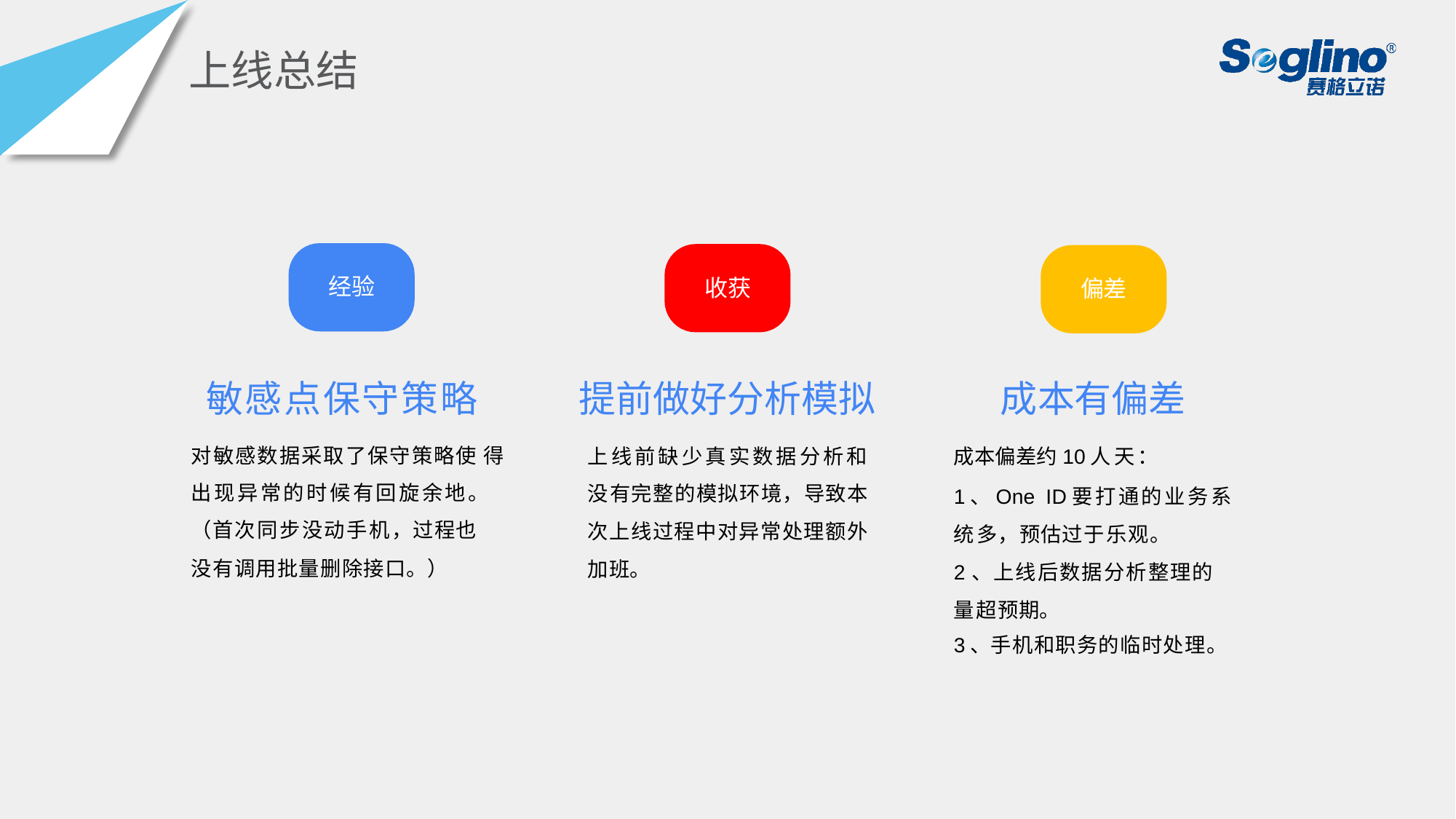

上线总结

经验
收获
偏差
敏感点保守策略
对敏感数据采取了保守策略使 得出现异常的时候有回旋余地。
（首次同步没动手机，过程也
没有调用批量删除接口。）
提前做好分析模拟
上线前缺少真实数据分析和没有完整的模拟环境，导致本次上线过程中对异常处理额外加班。
成本有偏差
成本偏差约10人天：
1、One ID要打通的业务系统多，预估过于乐观。
2、上线后数据分析整理的量超预期。
3、手机和职务的临时处理。